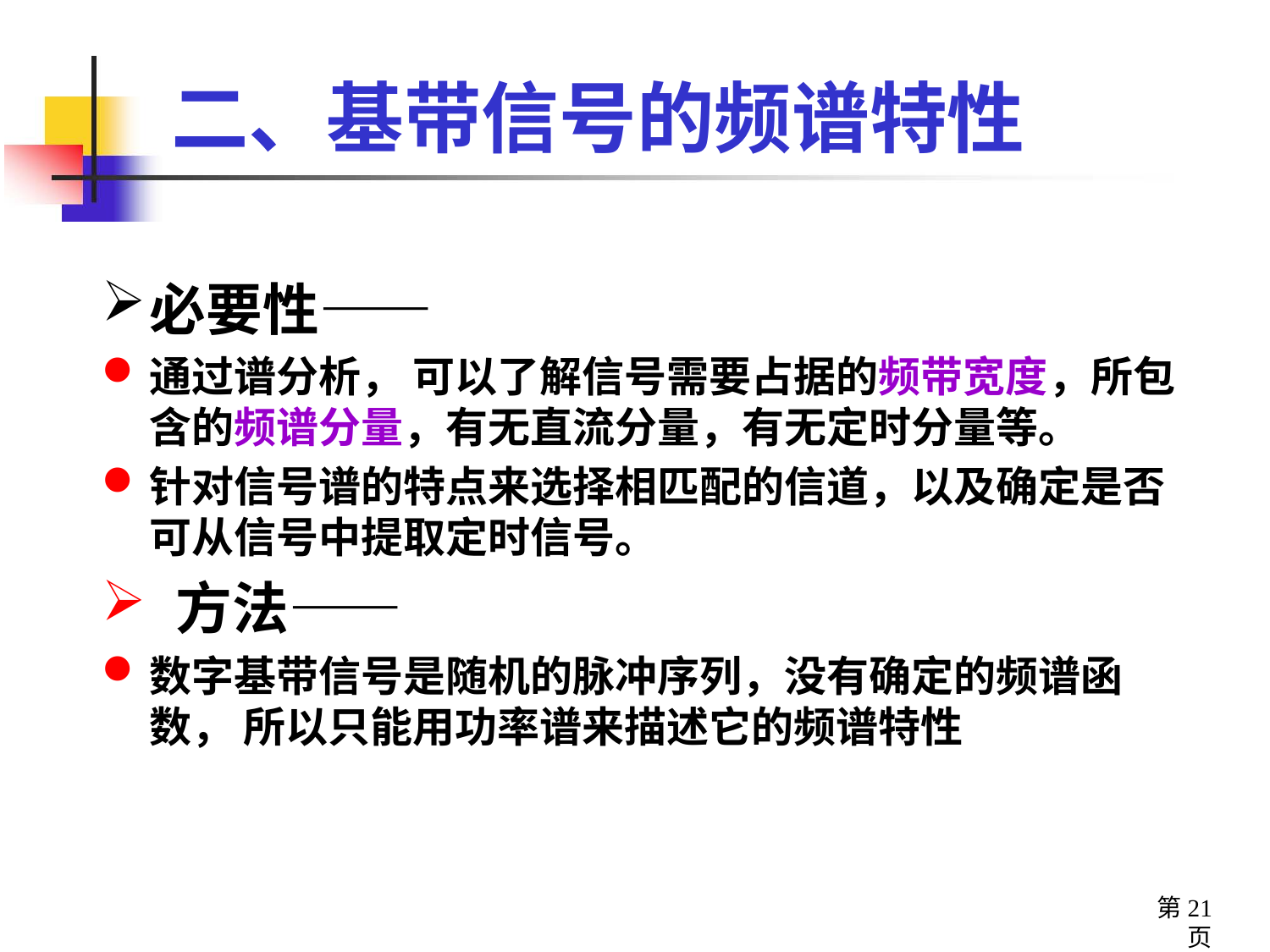

# 二、基带信号的频谱特性
必要性——
通过谱分析， 可以了解信号需要占据的频带宽度，所包含的频谱分量，有无直流分量，有无定时分量等。
针对信号谱的特点来选择相匹配的信道，以及确定是否可从信号中提取定时信号。
 方法——
数字基带信号是随机的脉冲序列，没有确定的频谱函数， 所以只能用功率谱来描述它的频谱特性
第21页